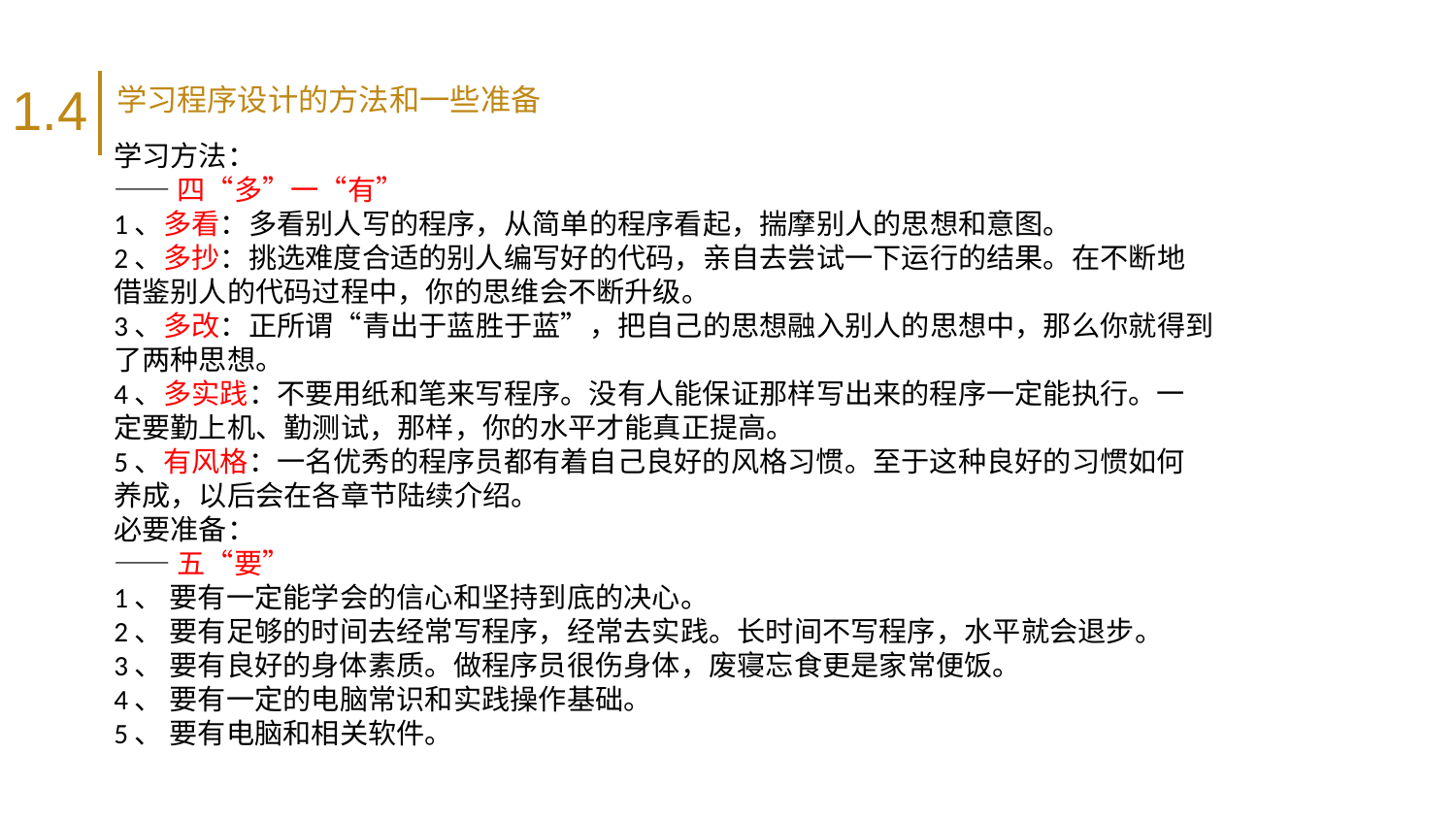

1.4

学习程序设计的方法和一些准备

学习方法：
——四“多”一“有”
1、多看：多看别人写的程序，从简单的程序看起，揣摩别人的思想和意图。
2、多抄：挑选难度合适的别人编写好的代码，亲自去尝试一下运行的结果。在不断地
借鉴别人的代码过程中，你的思维会不断升级。
3、多改：正所谓“青出于蓝胜于蓝”，把自己的思想融入别人的思想中，那么你就得到
了两种思想。
4、多实践：不要用纸和笔来写程序。没有人能保证那样写出来的程序一定能执行。一
定要勤上机、勤测试，那样，你的水平才能真正提高。
5、有风格：一名优秀的程序员都有着自己良好的风格习惯。至于这种良好的习惯如何
养成，以后会在各章节陆续介绍。
必要准备：
——五“要”
1、 要有一定能学会的信心和坚持到底的决心。
2、 要有足够的时间去经常写程序，经常去实践。长时间不写程序，水平就会退步。
3、 要有良好的身体素质。做程序员很伤身体，废寝忘食更是家常便饭。
4、 要有一定的电脑常识和实践操作基础。
5、 要有电脑和相关软件。

### Chart

| Category |
|---|